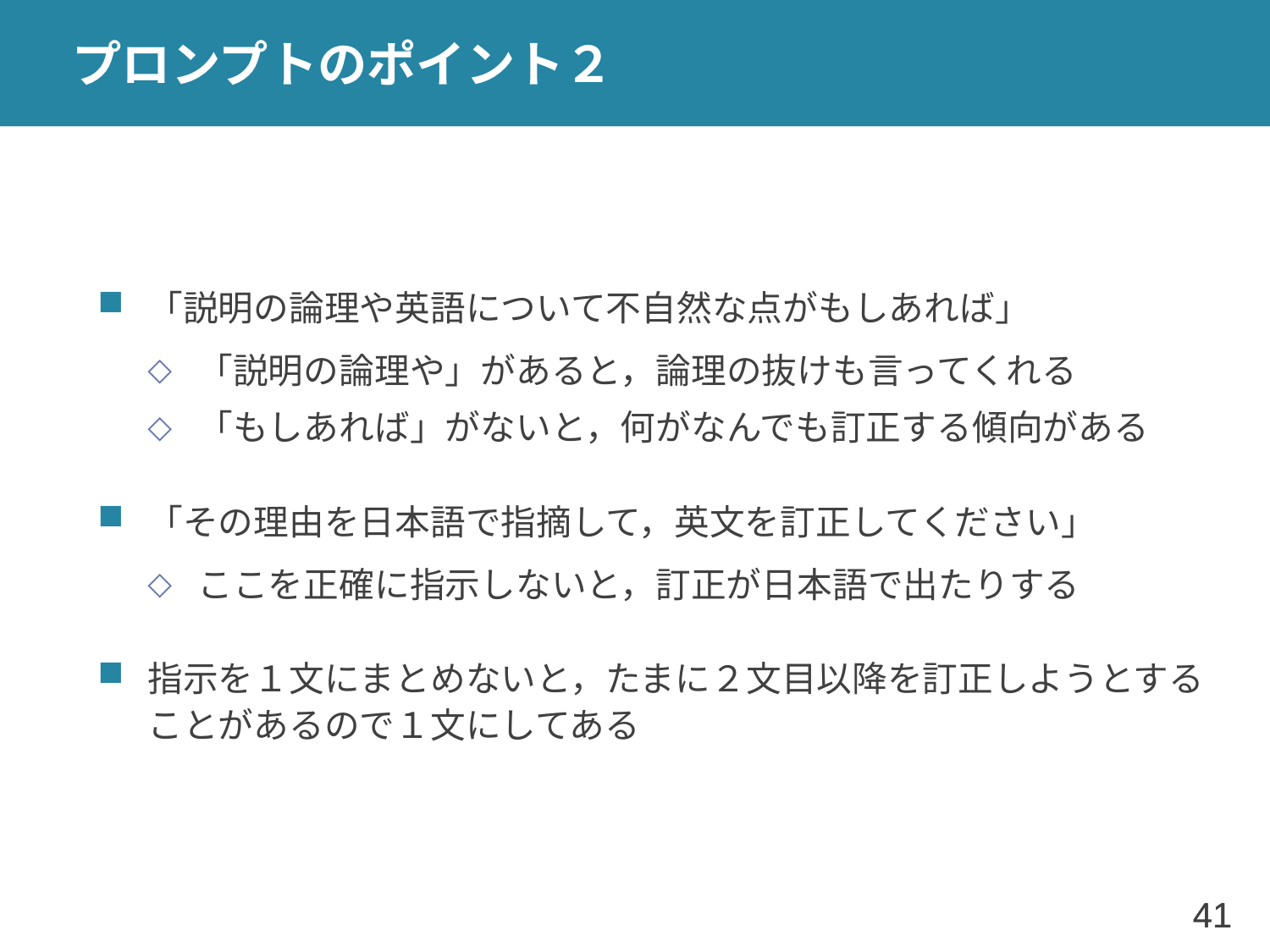

# プロンプトのポイント２
「説明の論理や英語について不自然な点がもしあれば」
「説明の論理や」があると，論理の抜けも言ってくれる
「もしあれば」がないと，何がなんでも訂正する傾向がある
「その理由を日本語で指摘して，英文を訂正してください」
ここを正確に指示しないと，訂正が日本語で出たりする
指示を１文にまとめないと，たまに２文目以降を訂正しようとすることがあるので１文にしてある